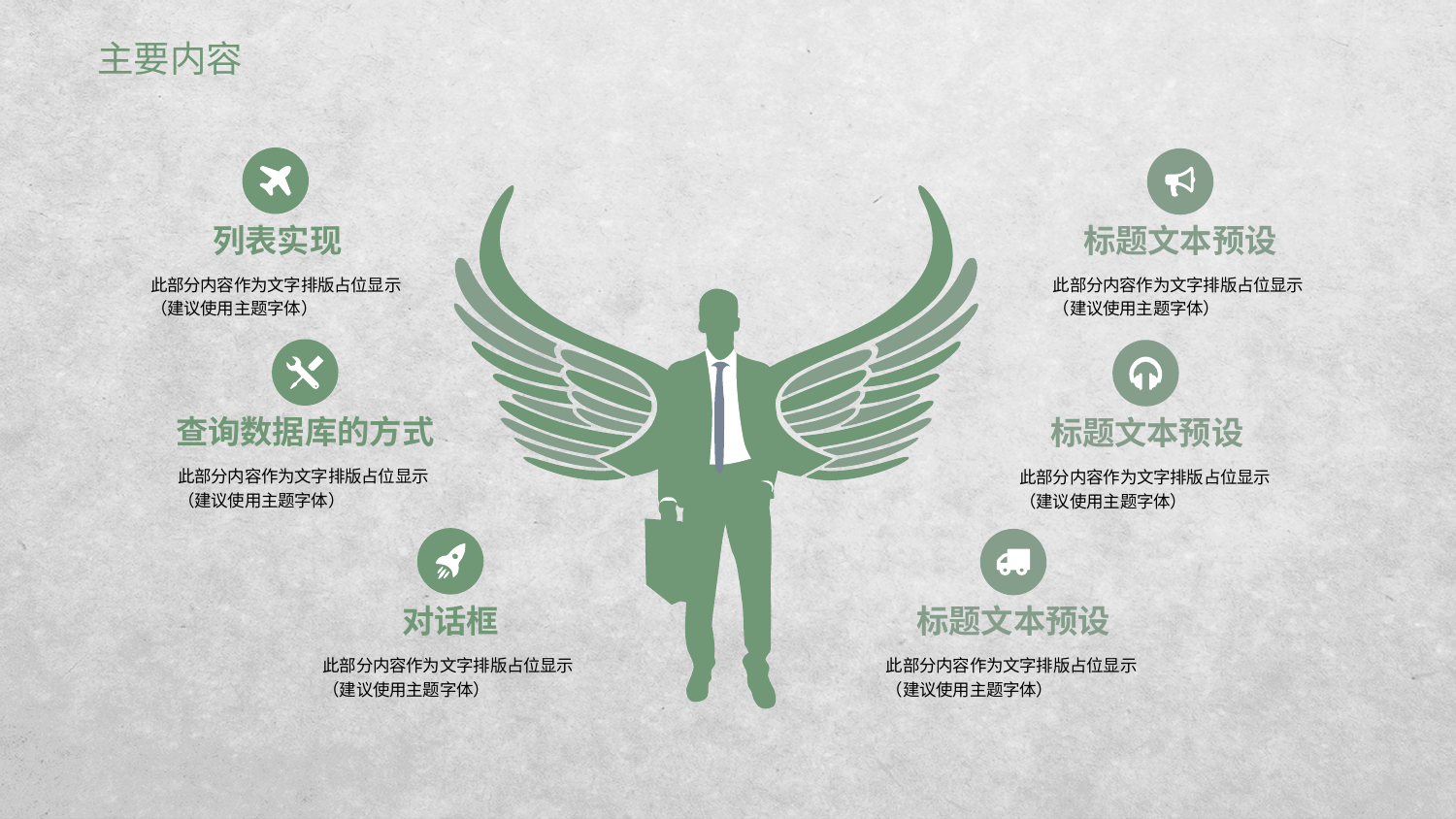

主要内容

列表实现
此部分内容作为文字排版占位显示
（建议使用主题字体）
标题文本预设
此部分内容作为文字排版占位显示
（建议使用主题字体）

查询数据库的方式
此部分内容作为文字排版占位显示
（建议使用主题字体）
标题文本预设
此部分内容作为文字排版占位显示
（建议使用主题字体）

对话框
此部分内容作为文字排版占位显示
（建议使用主题字体）
标题文本预设
此部分内容作为文字排版占位显示
（建议使用主题字体）